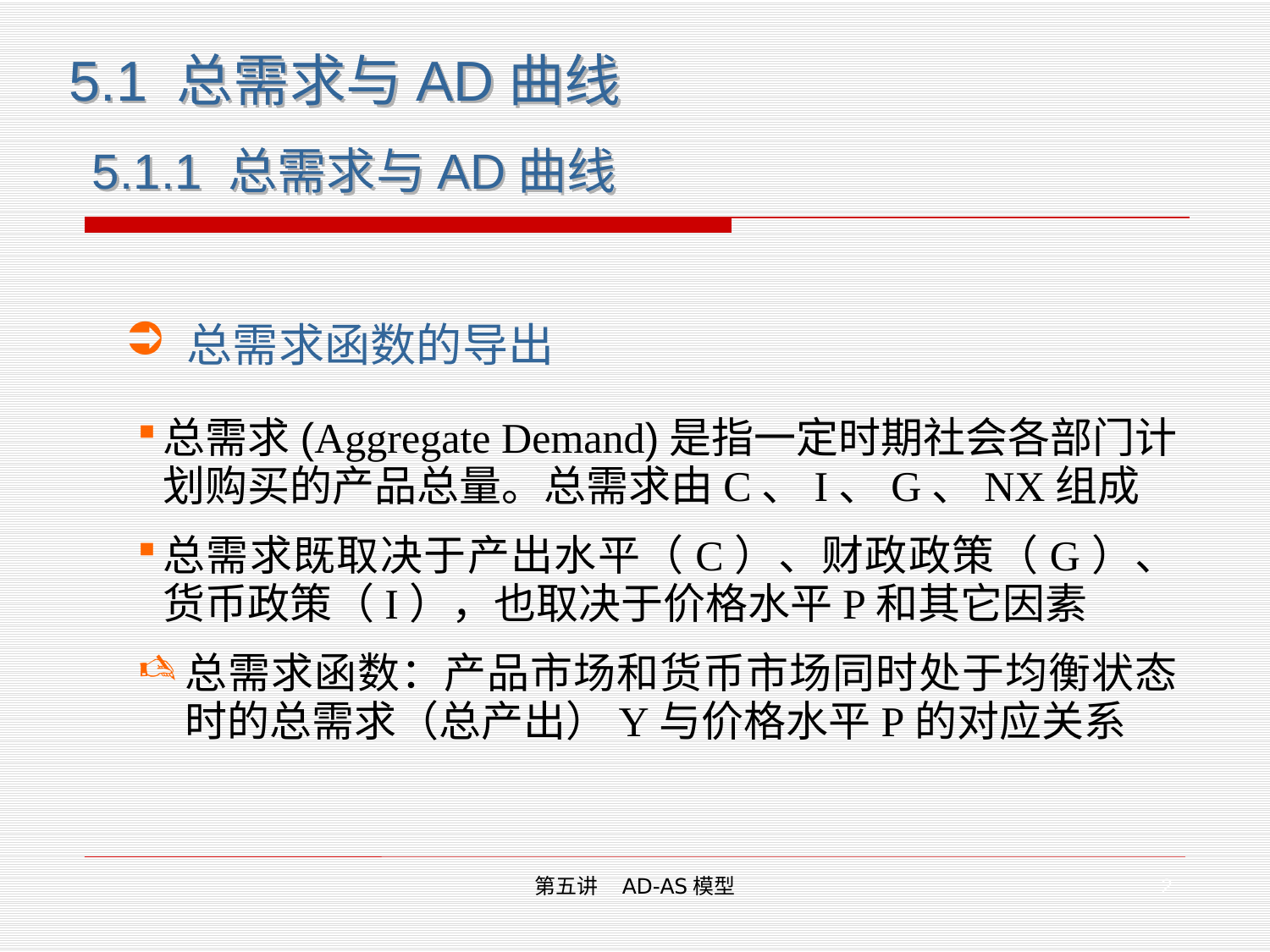

5.1 总需求与AD曲线
5.1.1 总需求与AD曲线
 总需求函数的导出
总需求(Aggregate Demand)是指一定时期社会各部门计划购买的产品总量。总需求由C、I、G、NX组成
总需求既取决于产出水平（C）、财政政策（G）、货币政策（I），也取决于价格水平P和其它因素
总需求函数：产品市场和货币市场同时处于均衡状态时的总需求（总产出）Y与价格水平P的对应关系
2
第五讲    AD-AS模型